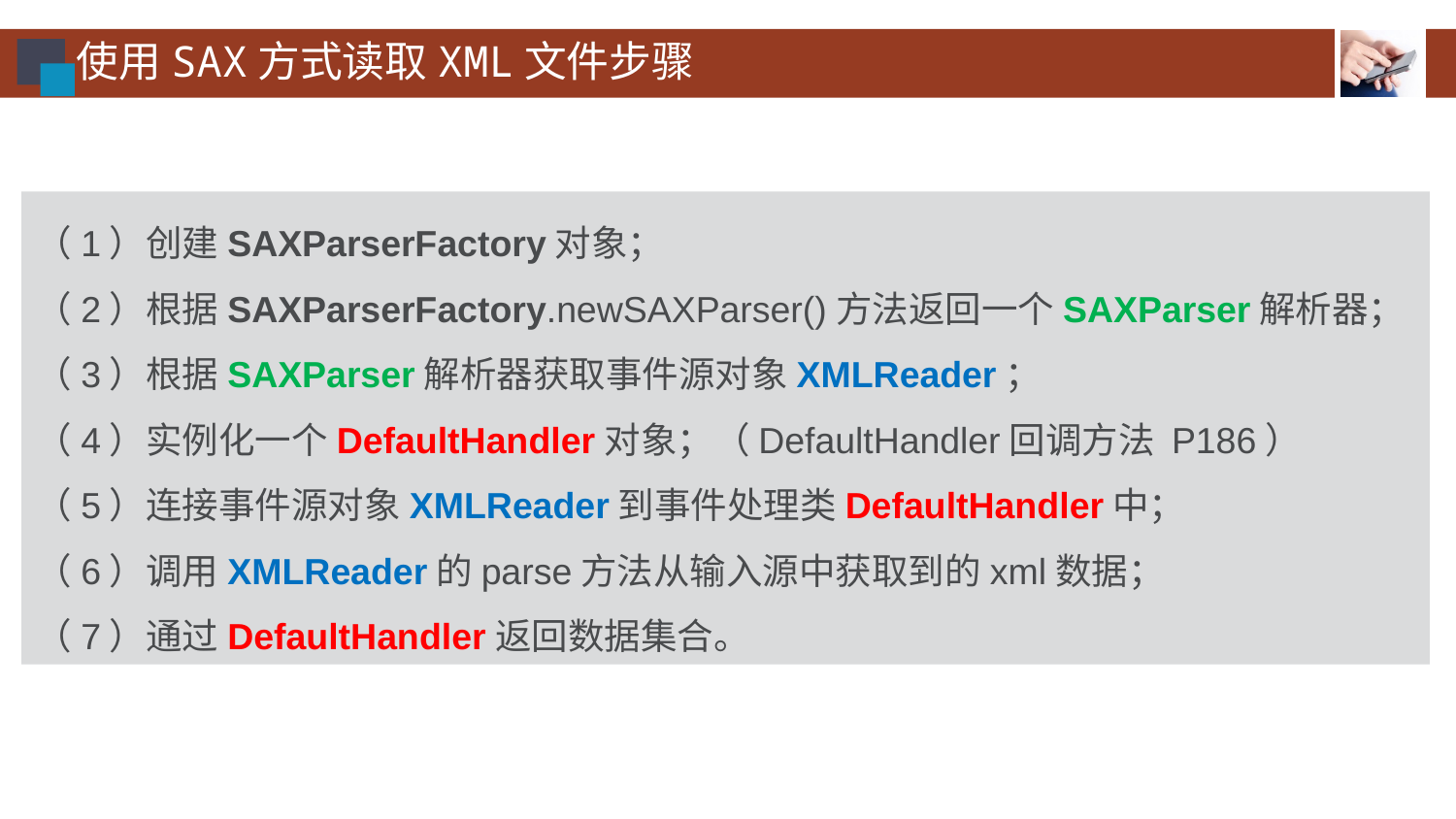

# 使用SAX方式读取XML文件步骤

（1）创建SAXParserFactory对象；
（2）根据SAXParserFactory.newSAXParser()方法返回一个SAXParser解析器；
（3）根据SAXParser解析器获取事件源对象XMLReader；
（4）实例化一个DefaultHandler对象；（DefaultHandler回调方法 P186）
（5）连接事件源对象XMLReader到事件处理类DefaultHandler中；
（6）调用XMLReader的parse方法从输入源中获取到的xml数据；
（7）通过DefaultHandler返回数据集合。